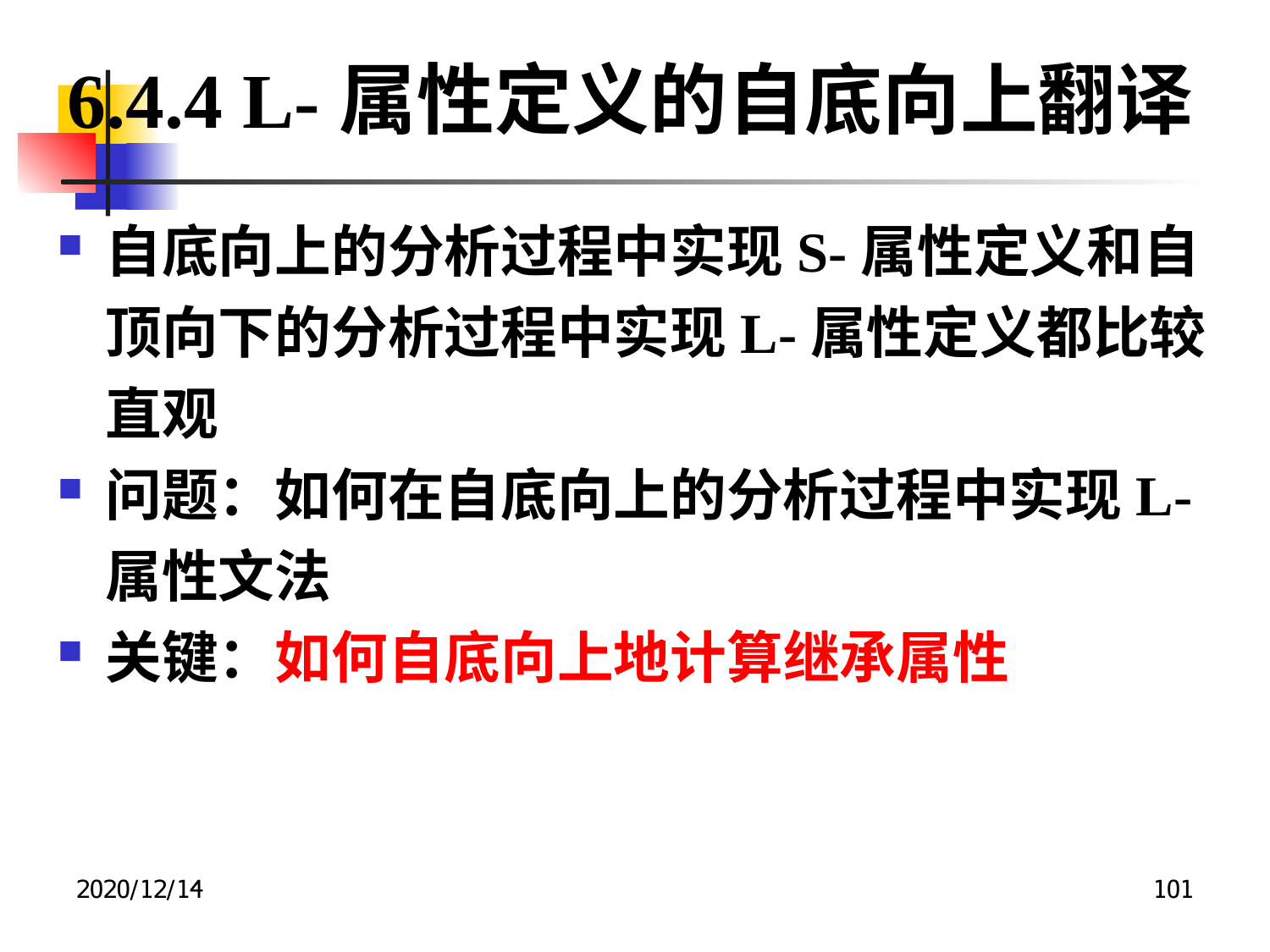

6.4.4 L-属性定义的自底向上翻译
自底向上的分析过程中实现S-属性定义和自顶向下的分析过程中实现L-属性定义都比较直观
问题：如何在自底向上的分析过程中实现L-属性文法
关键：如何自底向上地计算继承属性
2020/12/14
101